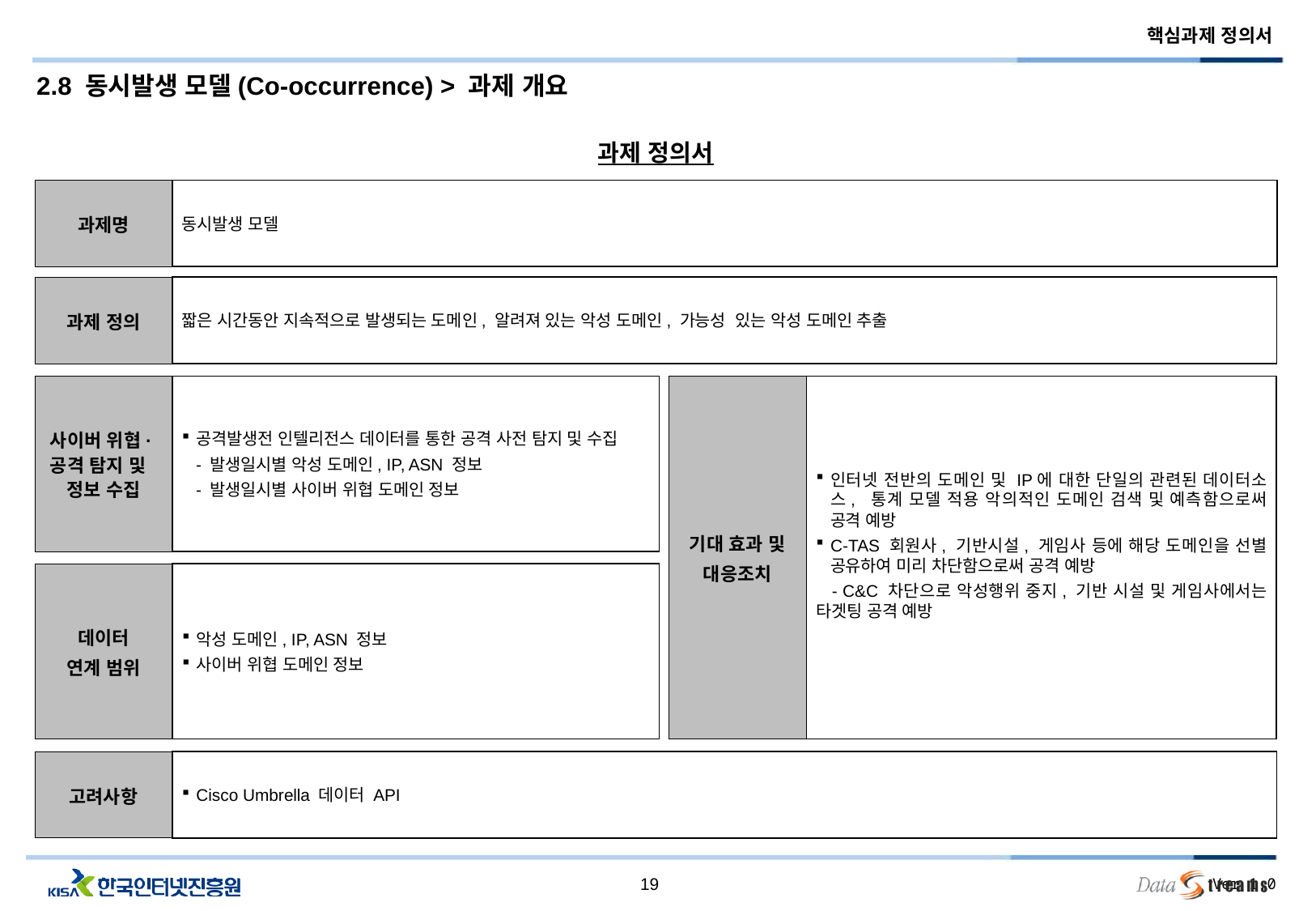

2.8 동시발생 모델(Co-occurrence) > 과제 개요
과제 정의서
과제명
동시발생 모델
과제 정의
짧은 시간동안 지속적으로 발생되는 도메인, 알려져 있는 악성 도메인, 가능성  있는 악성 도메인 추출
사이버 위협·  공격 탐지 및   정보 수집
공격발생전 인텔리전스 데이터를 통한 공격 사전 탐지 및 수집
   - 발생일시별 악성 도메인, IP, ASN 정보
   - 발생일시별 사이버 위협 도메인 정보
기대 효과 및
대응조치
인터넷 전반의 도메인 및 IP에 대한 단일의 관련된 데이터소스,  통계 모델 적용 악의적인 도메인 검색 및 예측함으로써 공격 예방
C-TAS 회원사, 기반시설, 게임사 등에 해당 도메인을 선별 공유하여 미리 차단함으로써 공격 예방
   - C&C 차단으로 악성행위 중지, 기반 시설 및 게임사에서는 타겟팅 공격 예방

데이터
연계 범위
악성 도메인, IP, ASN 정보
사이버 위협 도메인 정보
고려사항
Cisco Umbrella 데이터 API